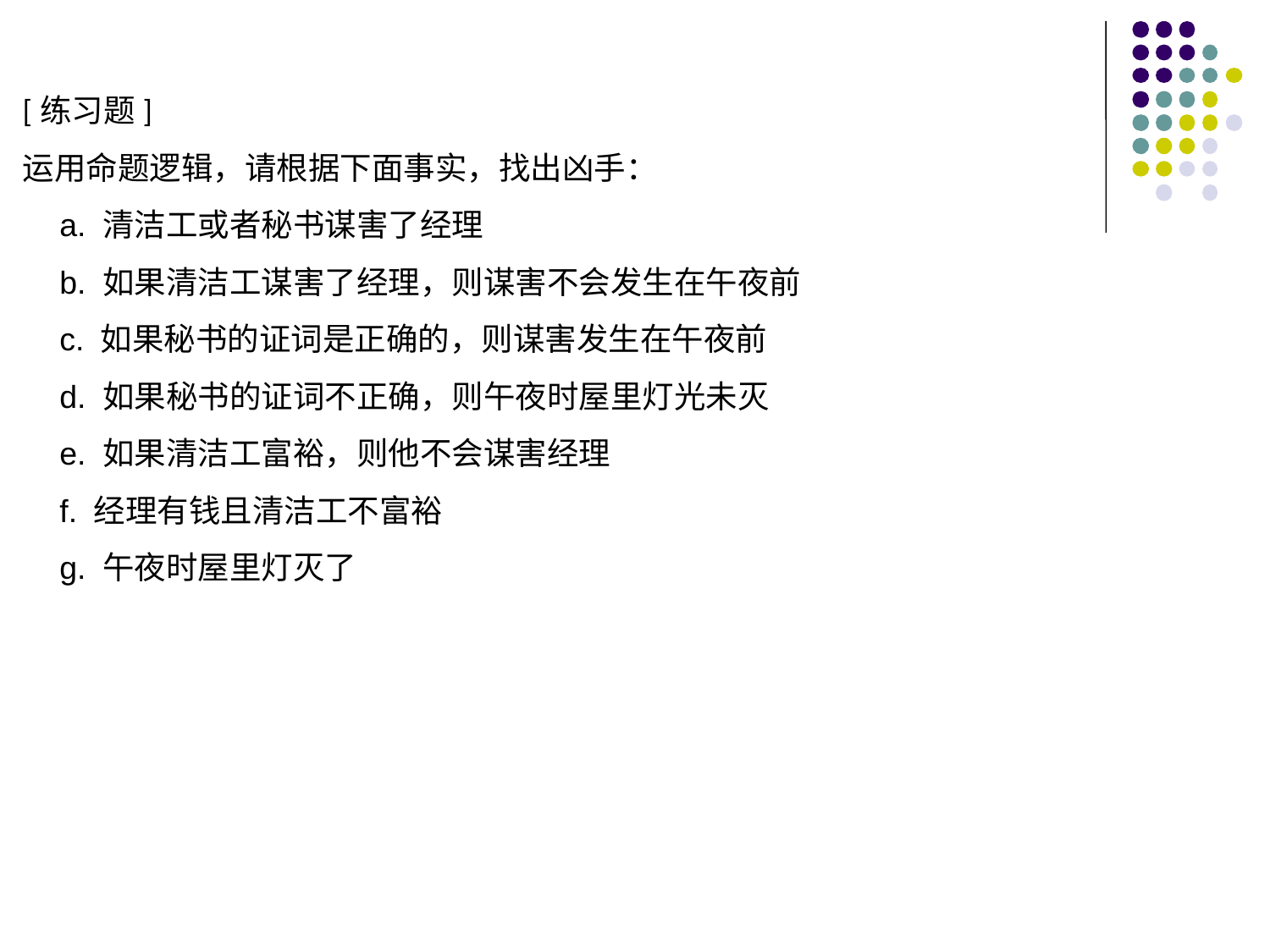

[练习题]
运用命题逻辑，请根据下面事实，找出凶手：
a. 清洁工或者秘书谋害了经理
b. 如果清洁工谋害了经理，则谋害不会发生在午夜前
c. 如果秘书的证词是正确的，则谋害发生在午夜前
d. 如果秘书的证词不正确，则午夜时屋里灯光未灭
e. 如果清洁工富裕，则他不会谋害经理
f. 经理有钱且清洁工不富裕
g. 午夜时屋里灯灭了